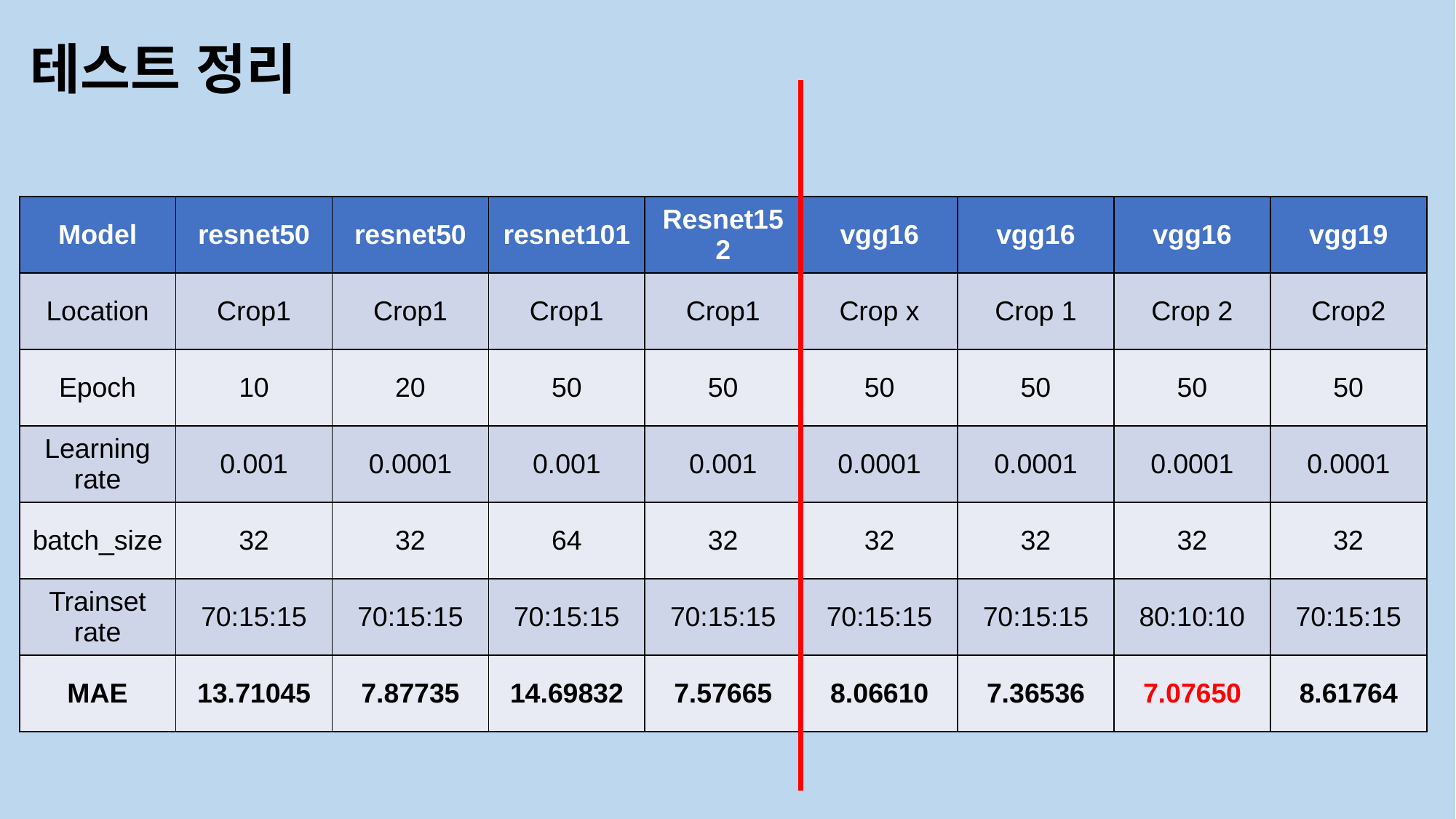

테스트 정리
| Model | resnet50 | resnet50 | resnet101 | Resnet152 | vgg16 | vgg16 | vgg16 | vgg19 |
| --- | --- | --- | --- | --- | --- | --- | --- | --- |
| Location | Crop1 | Crop1 | Crop1 | Crop1 | Crop x | Crop 1 | Crop 2 | Crop2 |
| Epoch | 10 | 20 | 50 | 50 | 50 | 50 | 50 | 50 |
| Learning rate | 0.001 | 0.0001 | 0.001 | 0.001 | 0.0001 | 0.0001 | 0.0001 | 0.0001 |
| batch\_size | 32 | 32 | 64 | 32 | 32 | 32 | 32 | 32 |
| Trainset rate | 70:15:15 | 70:15:15 | 70:15:15 | 70:15:15 | 70:15:15 | 70:15:15 | 80:10:10 | 70:15:15 |
| MAE | 13.71045 | 7.87735 | 14.69832 | 7.57665 | 8.06610 | 7.36536 | 7.07650 | 8.61764 |
|  |
| --- |